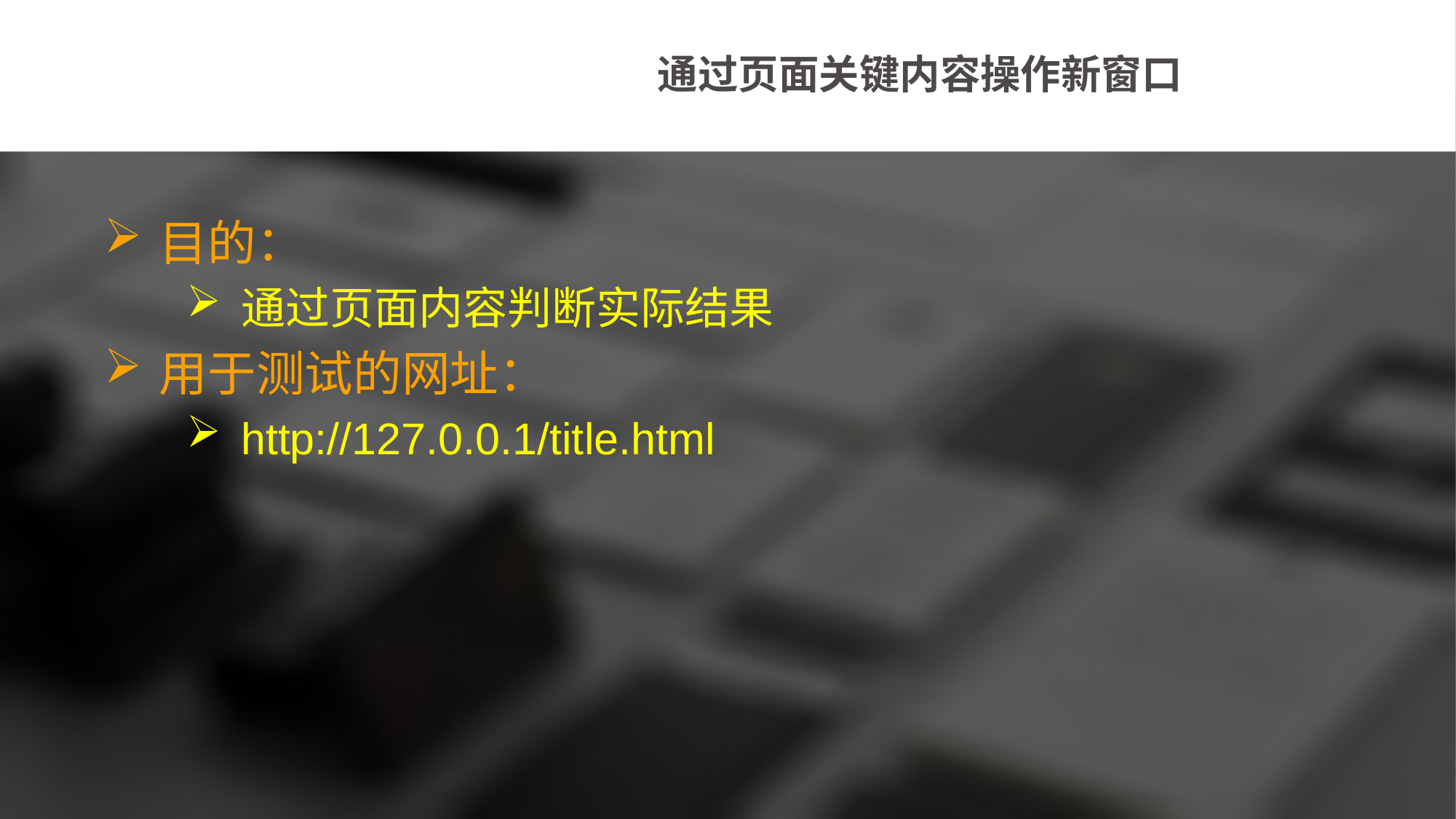

通过页面关键内容操作新窗口
目的：
通过页面内容判断实际结果
用于测试的网址：
http://127.0.0.1/title.html